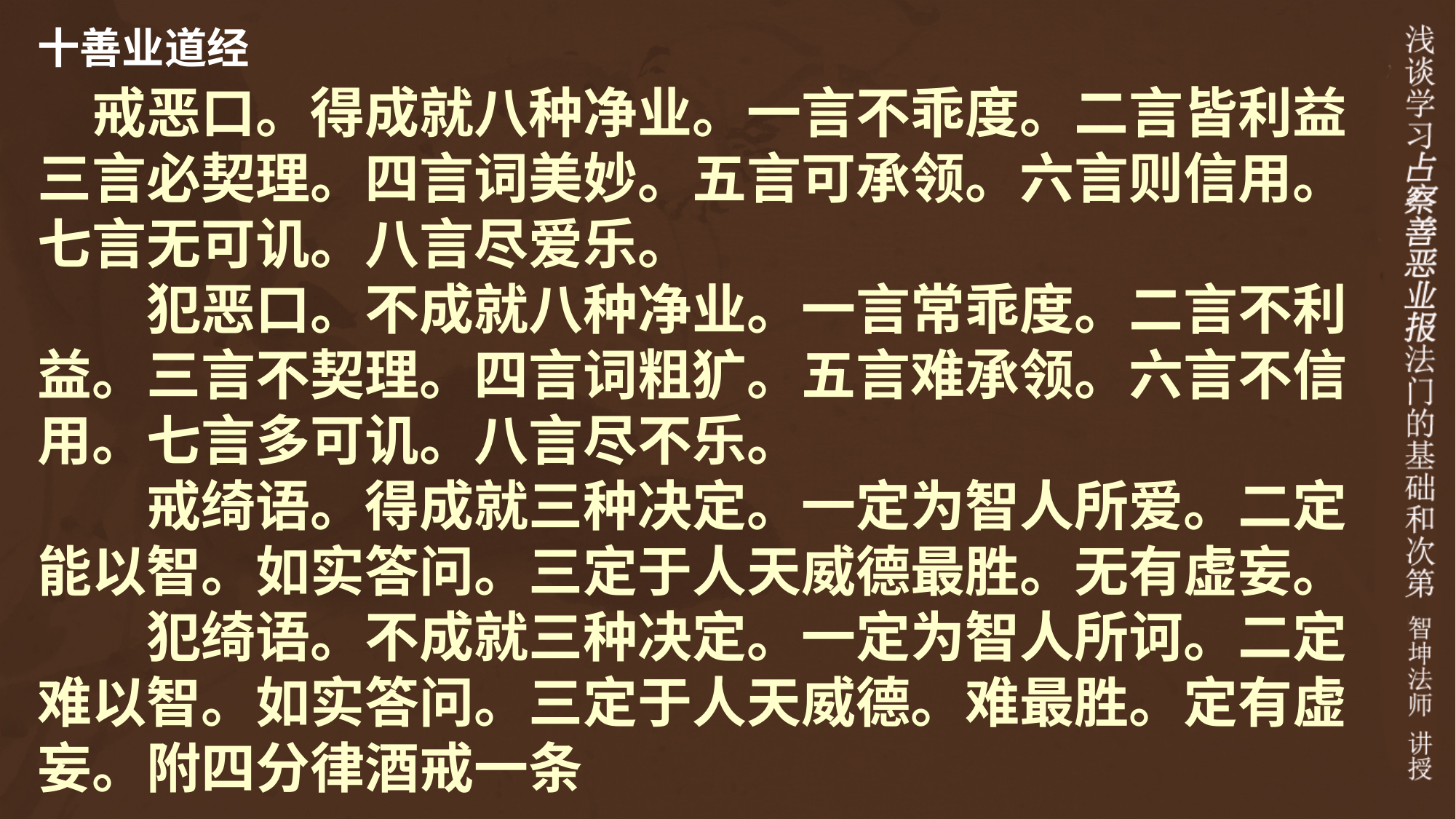

# 十善业道经
　戒恶口。得成就八种净业。一言不乖度。二言皆利益三言必契理。四言词美妙。五言可承领。六言则信用。七言无可讥。八言尽爱乐。
　　犯恶口。不成就八种净业。一言常乖度。二言不利益。三言不契理。四言词粗犷。五言难承领。六言不信用。七言多可讥。八言尽不乐。
　　戒绮语。得成就三种决定。一定为智人所爱。二定能以智。如实答问。三定于人天威德最胜。无有虚妄。
　　犯绮语。不成就三种决定。一定为智人所诃。二定难以智。如实答问。三定于人天威德。难最胜。定有虚妄。附四分律酒戒一条